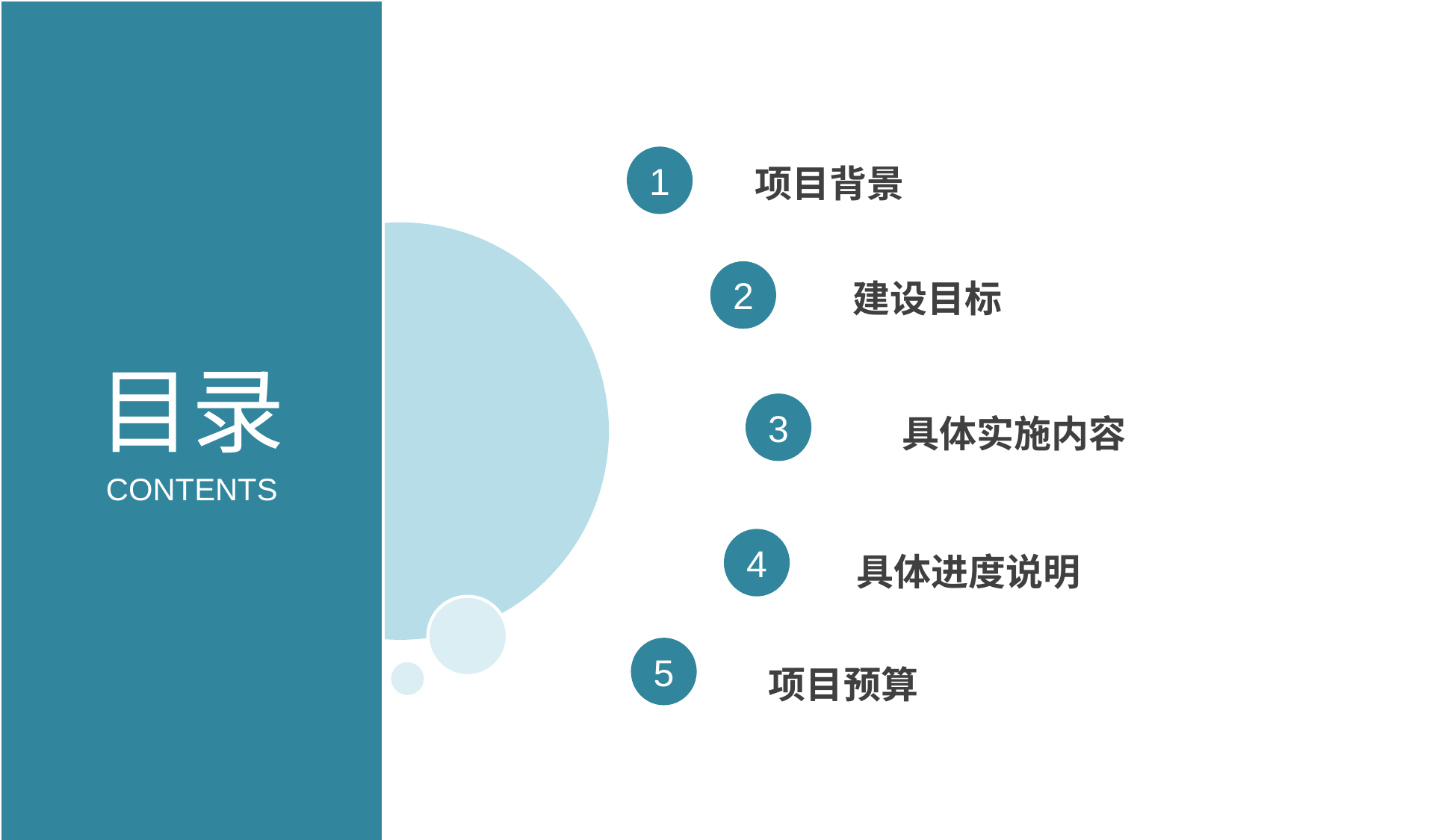

目录
CONTENTS
项目背景
1

建设目标
2
具体实施内容
3
具体进度说明
4

项目预算
5